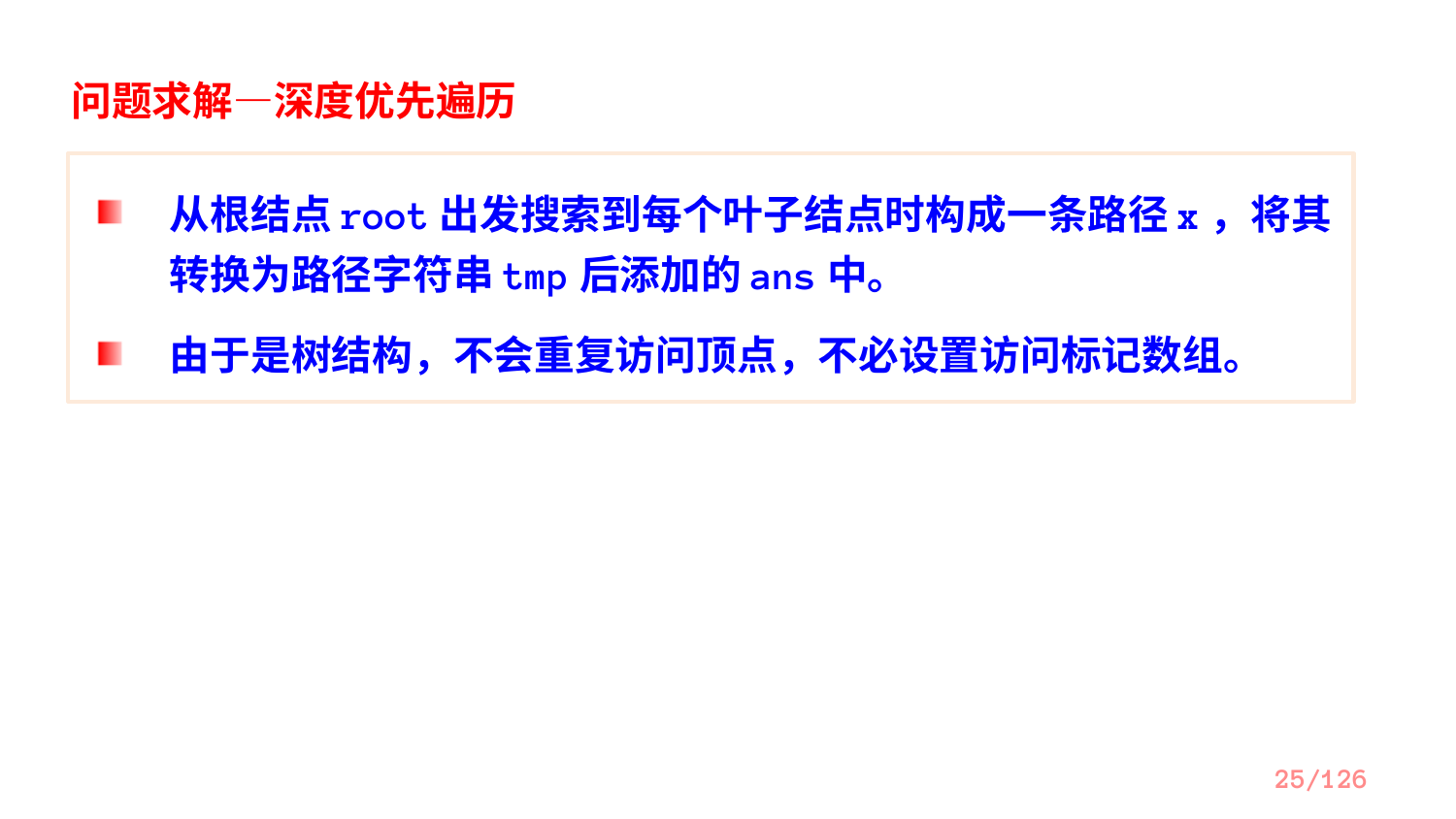

问题求解—深度优先遍历
从根结点root出发搜索到每个叶子结点时构成一条路径x，将其转换为路径字符串tmp后添加的ans中。
由于是树结构，不会重复访问顶点，不必设置访问标记数组。
25/126